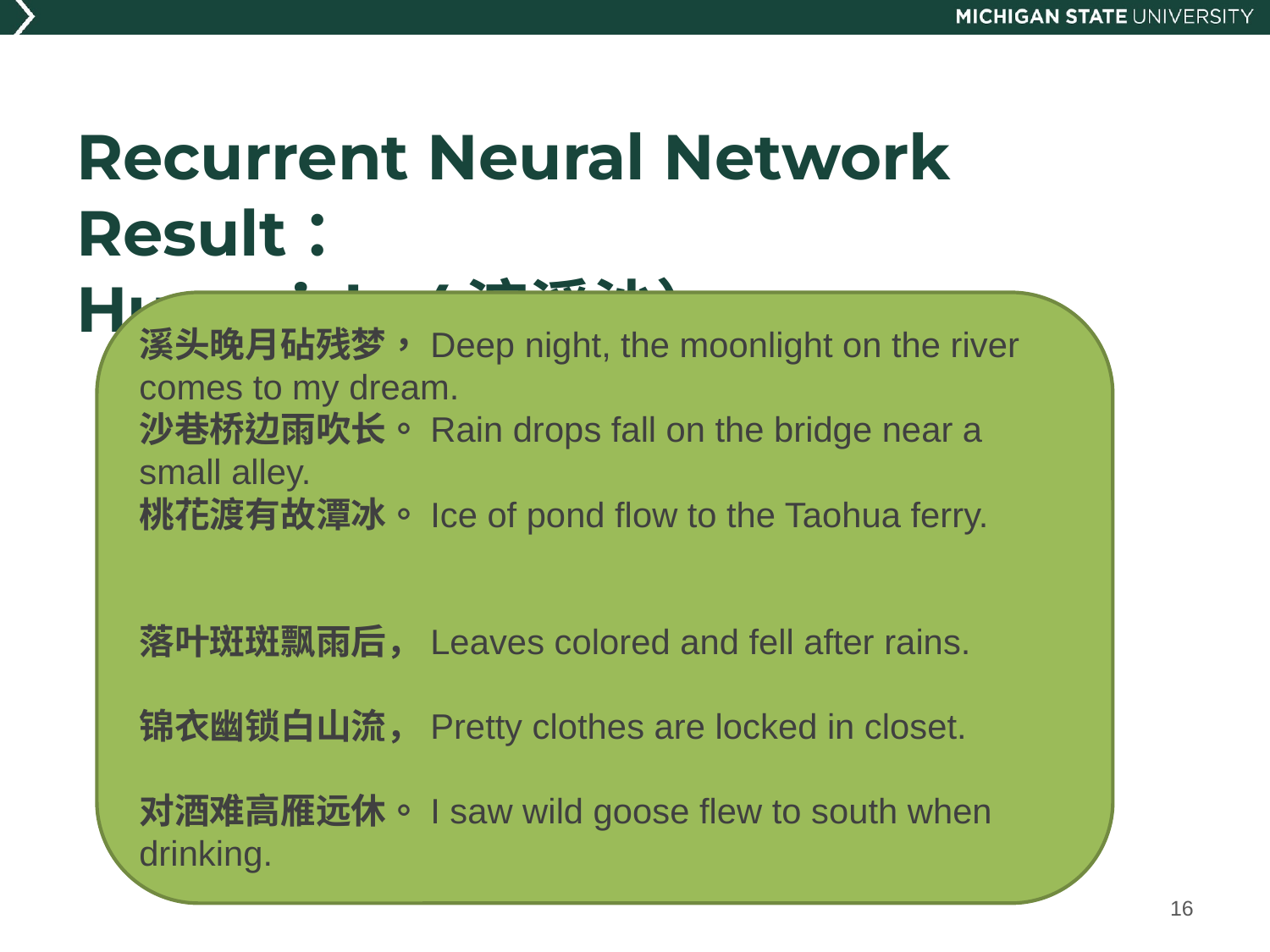

# Recurrent Neural Network Result： Huanxisha(浣溪沙）
溪头晚月砧残梦，Deep night, the moonlight on the river comes to my dream.
沙巷桥边雨吹长。Rain drops fall on the bridge near a small alley.
桃花渡有故潭冰。Ice of pond flow to the Taohua ferry.

落叶斑斑飘雨后，Leaves colored and fell after rains.

锦衣幽锁白山流，Pretty clothes are locked in closet.

对酒难高雁远休。I saw wild goose flew to south when drinking.
16